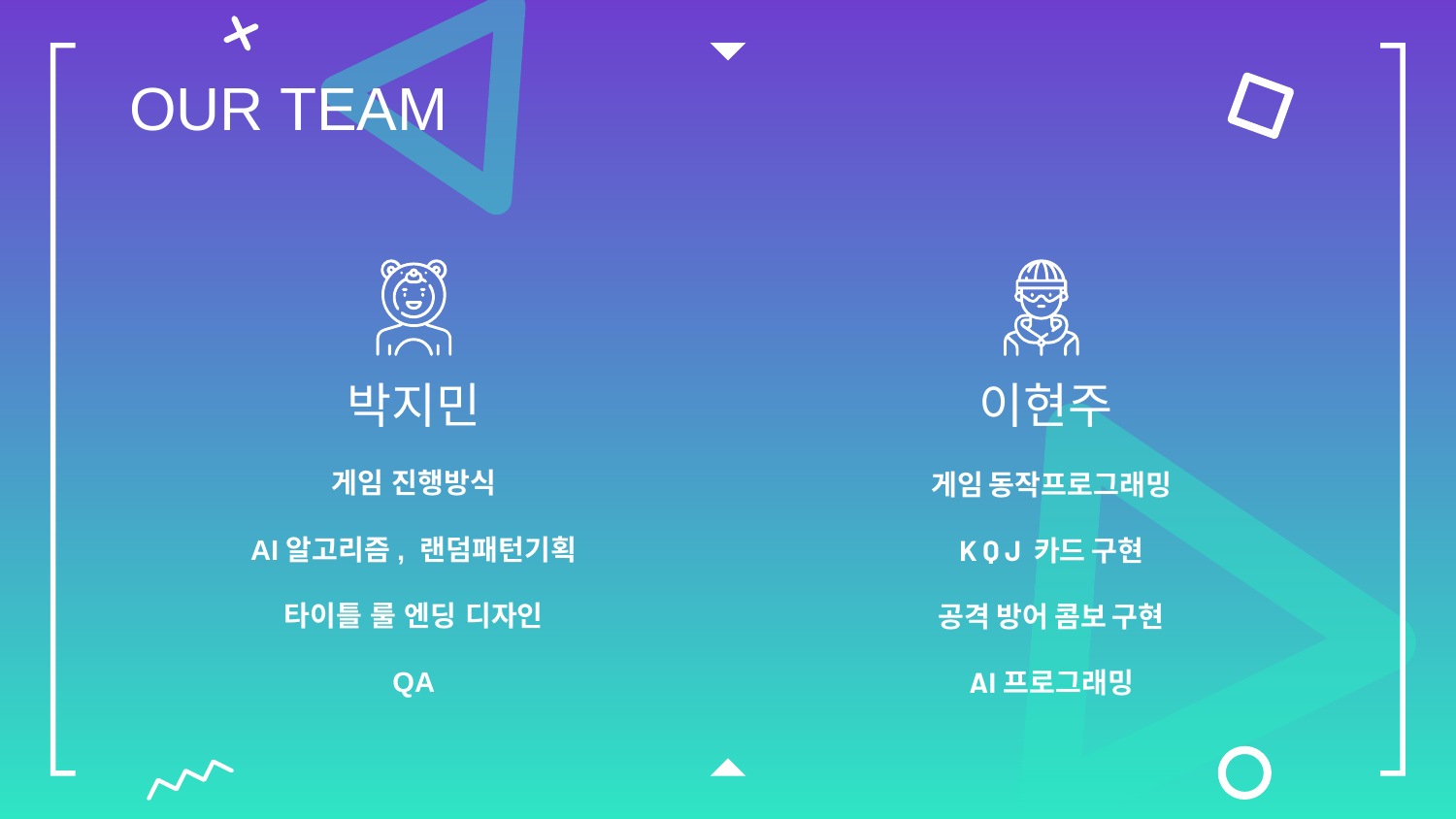

# OUR TEAM

박지민
이현주
게임 진행방식
AI알고리즘, 랜덤패턴기획
타이틀 룰 엔딩 디자인
QA

게임 동작프로그래밍
K Q J 카드 구현
공격 방어 콤보 구현
AI프로그래밍